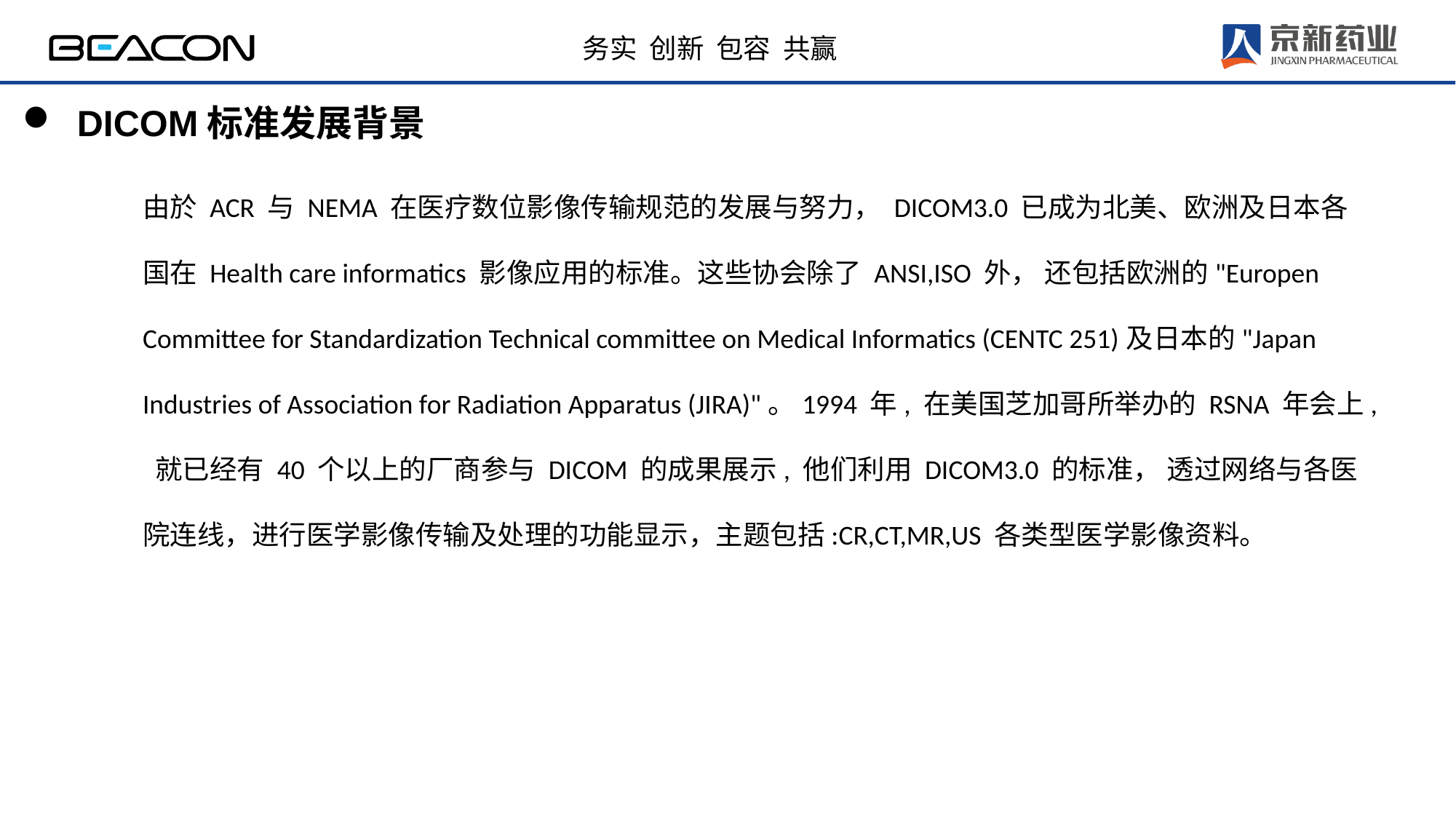

DICOM标准发展背景

由於 ACR 与 NEMA 在医疗数位影像传输规范的发展与努力， DICOM3.0 已成为北美、欧洲及日本各国在 Health care informatics 影像应用的标准。这些协会除了 ANSI,ISO 外， 还包括欧洲的"Europen Committee for Standardization Technical committee on Medical Informatics (CENTC 251)及日本的"Japan Industries of Association for Radiation Apparatus (JIRA)"。1994 年, 在美国芝加哥所举办的 RSNA 年会上, 就已经有 40 个以上的厂商参与 DICOM 的成果展示, 他们利用 DICOM3.0 的标准， 透过网络与各医院连线，进行医学影像传输及处理的功能显示，主题包括:CR,CT,MR,US 各类型医学影像资料。